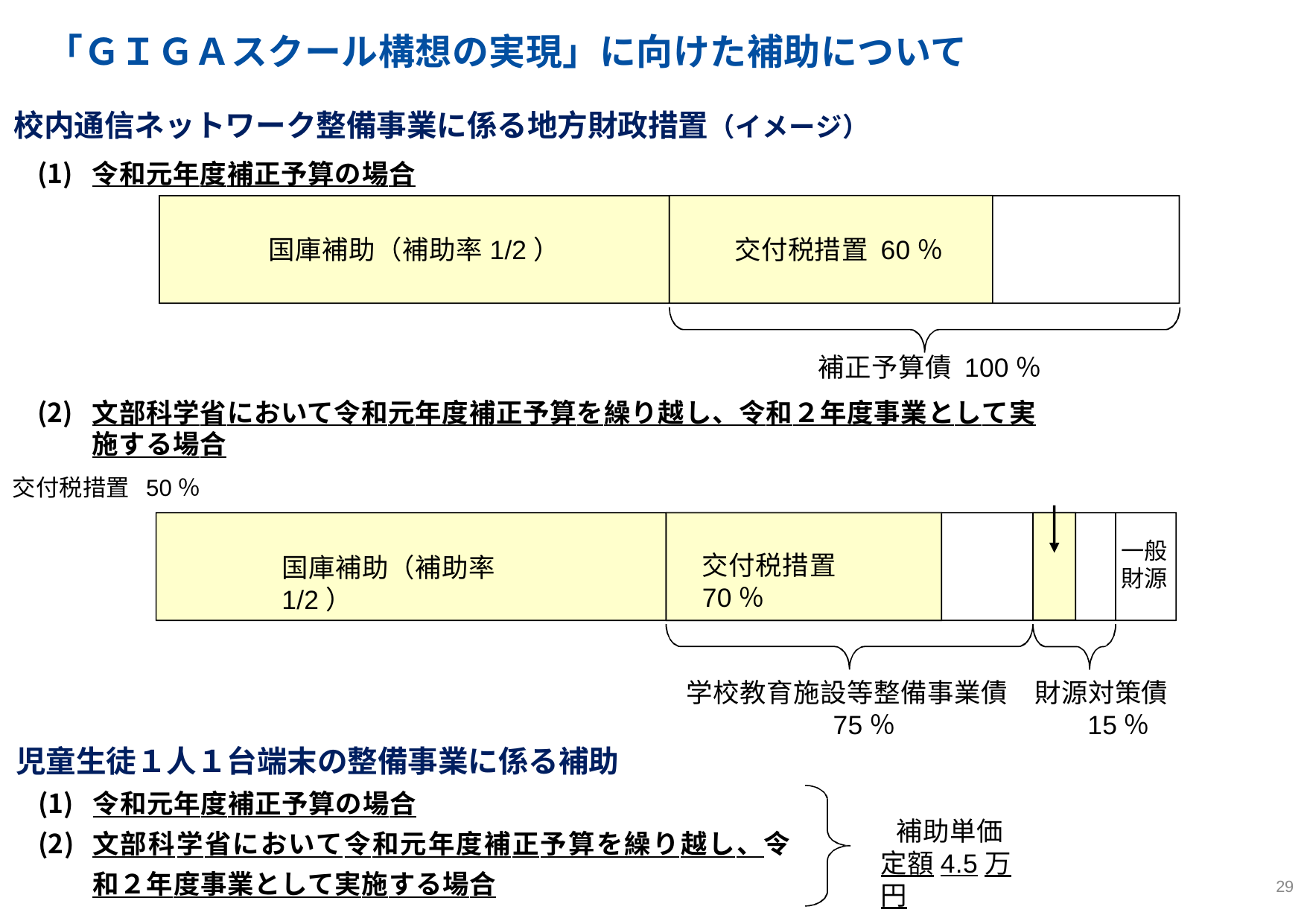

# 「ＧＩＧＡスクール構想の実現」に向けた補助について
校内通信ネットワーク整備事業に係る地方財政措置（イメージ）
令和元年度補正予算の場合

国庫補助（補助率1/2）	交付税措置 60％

補正予算債 100％
文部科学省において令和元年度補正予算を繰り越し、令和２年度事業として実施する場合
交付税措置  50％

一般 財源
交付税措置 70％
国庫補助（補助率1/2）
財源対策債  15％
学校教育施設等整備事業債  75％
児童生徒１人１台端末の整備事業に係る補助
令和元年度補正予算の場合
文部科学省において令和元年度補正予算を繰り越し、令 和２年度事業として実施する場合

補助単価 定額4.5万円
29